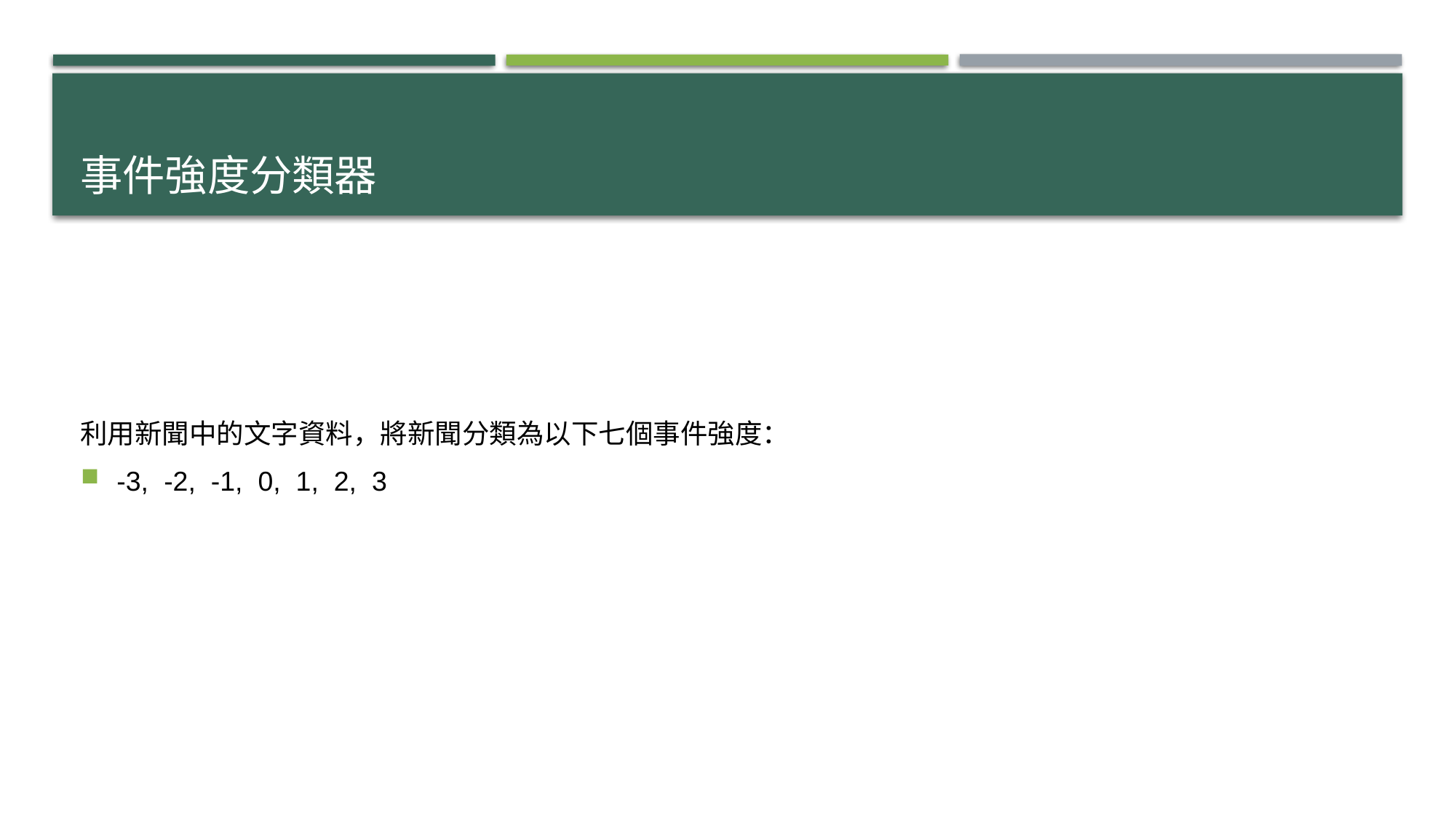

# 事件強度分類器
利用新聞中的文字資料，將新聞分類為以下七個事件強度：
-3,  -2,  -1,  0,  1,  2,  3